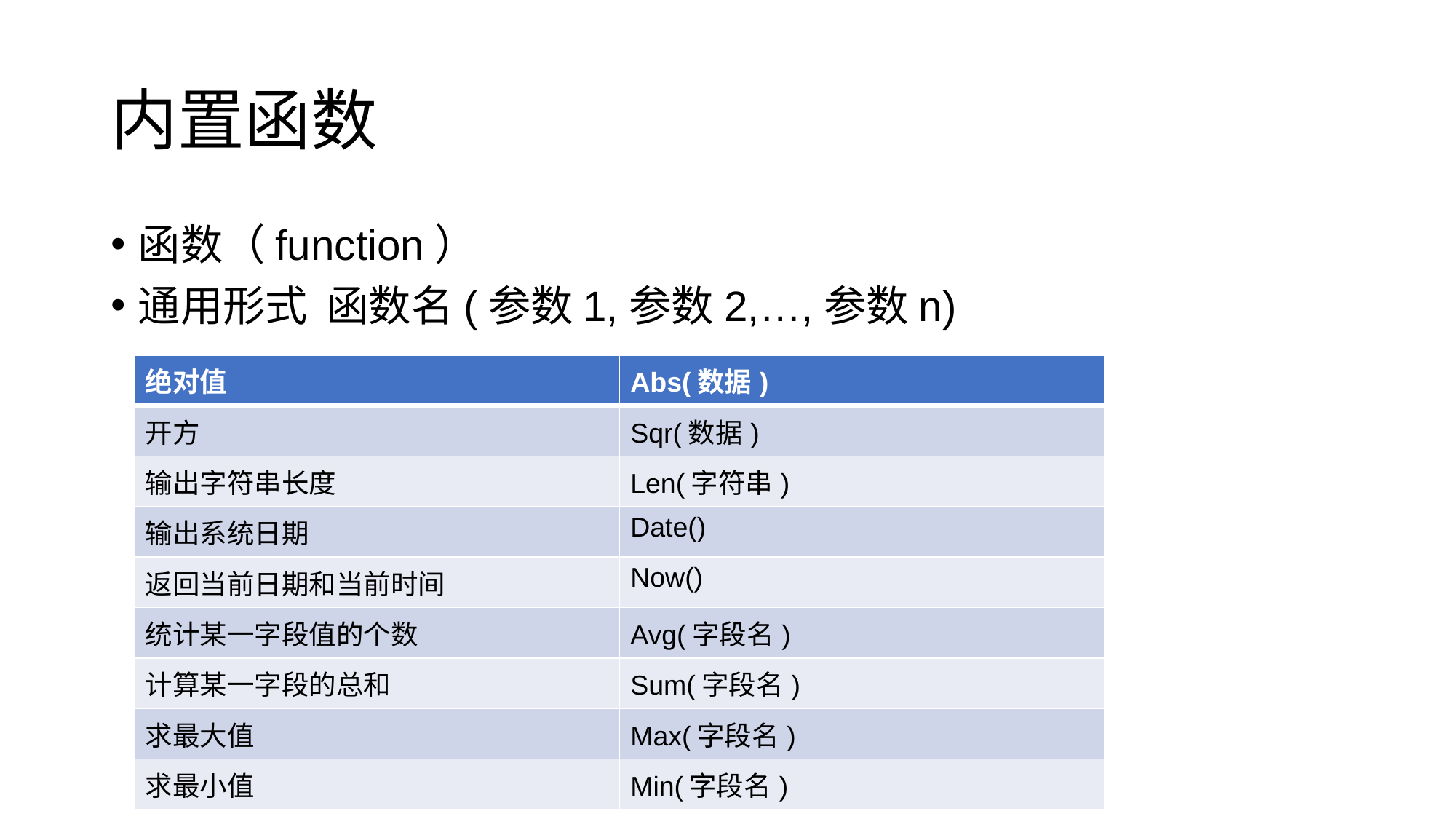

# 内置函数
函数（function）
通用形式  函数名(参数1,参数2,…,参数n)

| 绝对值 | Abs(数据) |
| --- | --- |
| 开方 | Sqr(数据) |
| 输出字符串长度 | Len(字符串) |
| 输出系统日期 | Date() |
| 返回当前日期和当前时间 | Now() |
| 统计某一字段值的个数 | Avg(字段名) |
| 计算某一字段的总和 | Sum(字段名) |
| 求最大值 | Max(字段名) |
| 求最小值 | Min(字段名) |